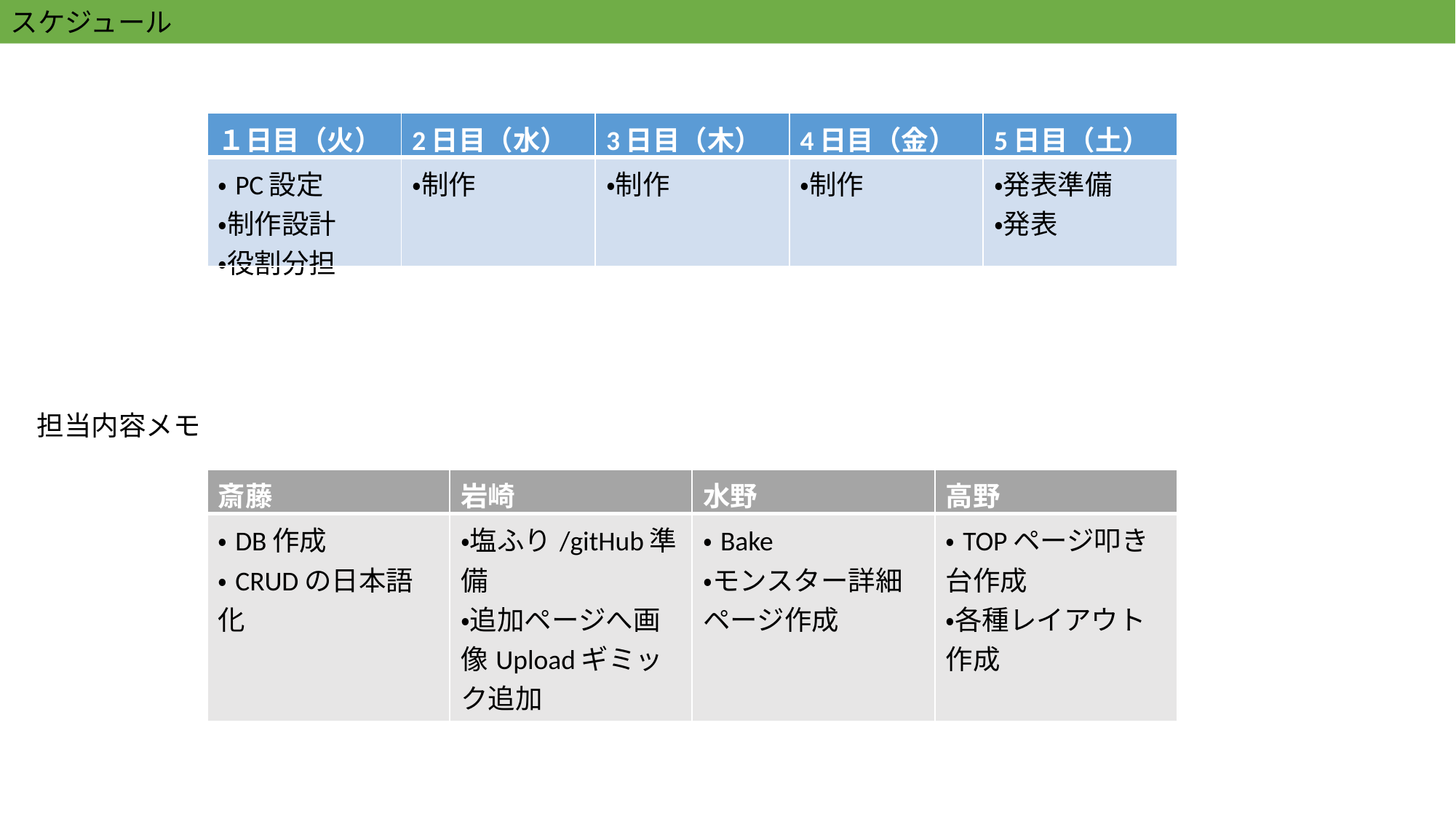

スケジュール
| １日目（火） | 2日目（水） | 3日目（木） | 4日目（金） | 5日目（土） |
| --- | --- | --- | --- | --- |
| ・PC設定 ・制作設計 ・役割分担 | ・制作 | ・制作 | ・制作 | ・発表準備 ・発表 |
担当内容メモ
| 斎藤 | 岩崎 | 水野 | 高野 |
| --- | --- | --- | --- |
| ・DB作成 ・CRUDの日本語化 | ・塩ふり/gitHub準備 ・追加ページへ画像Uploadギミック追加 | ・Bake ・モンスター詳細ページ作成 | ・TOPページ叩き台作成 ・各種レイアウト作成 |